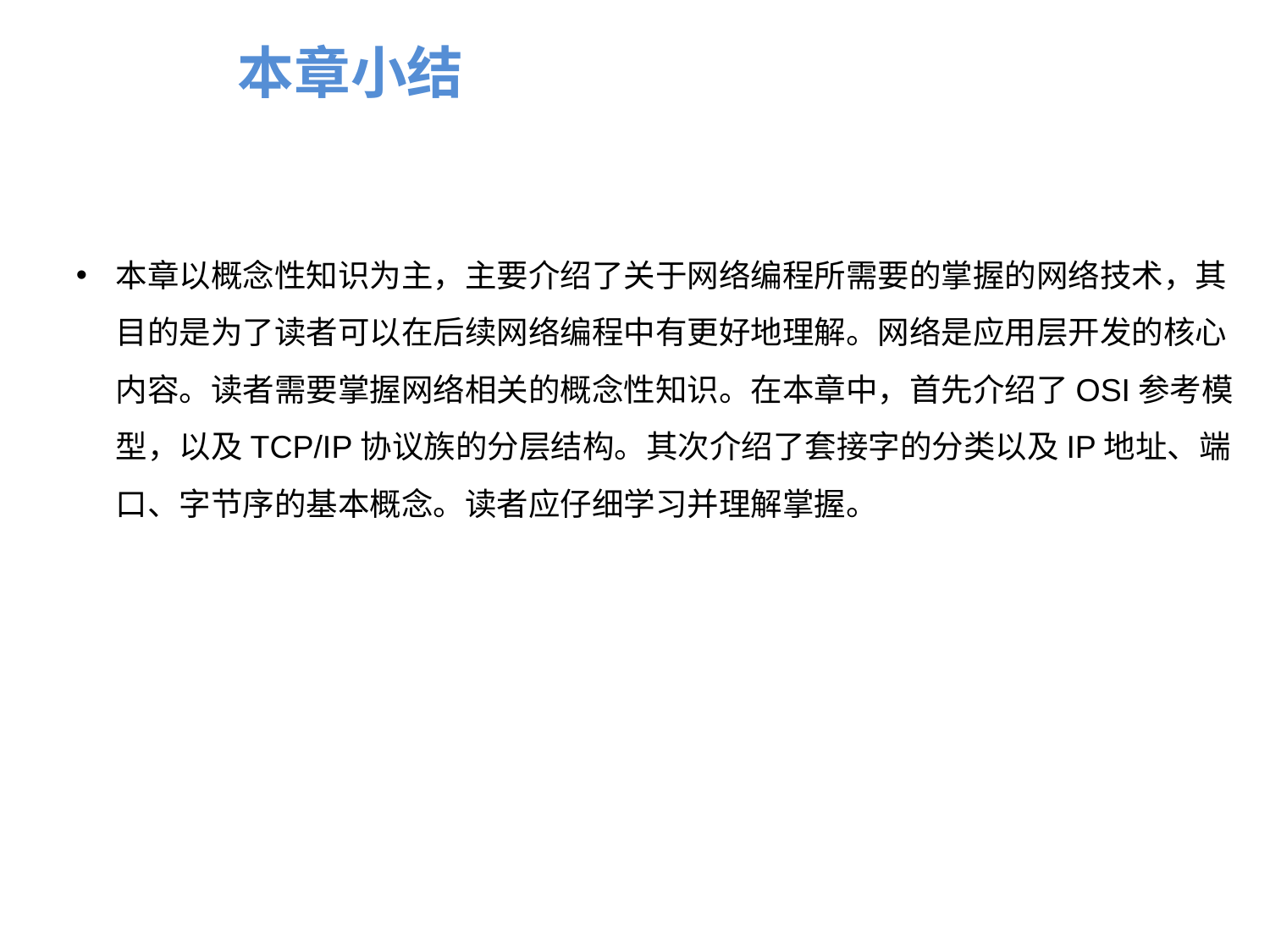

本章小结
本章以概念性知识为主，主要介绍了关于网络编程所需要的掌握的网络技术，其目的是为了读者可以在后续网络编程中有更好地理解。网络是应用层开发的核心内容。读者需要掌握网络相关的概念性知识。在本章中，首先介绍了OSI参考模型，以及TCP/IP协议族的分层结构。其次介绍了套接字的分类以及IP地址、端口、字节序的基本概念。读者应仔细学习并理解掌握。